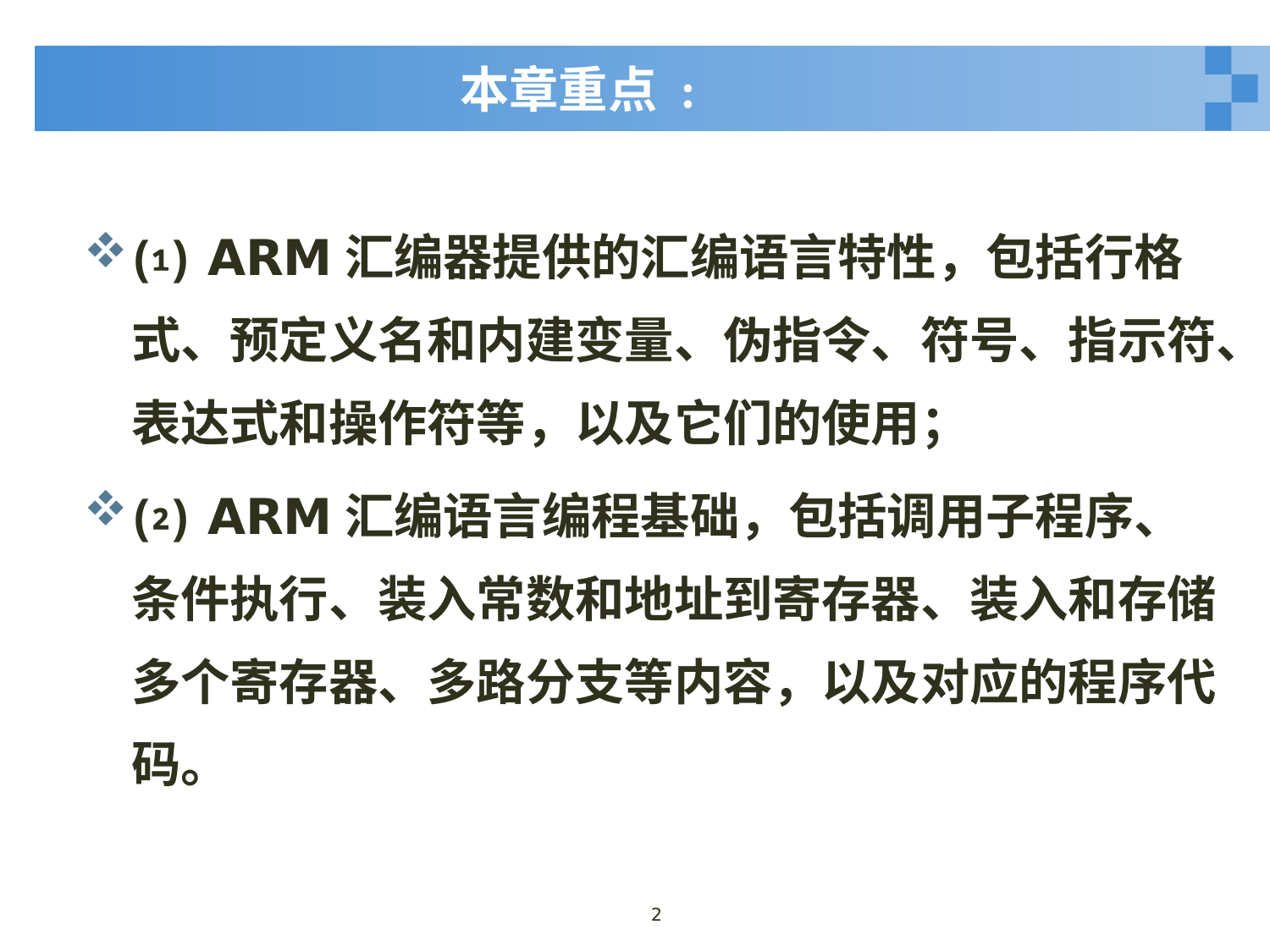

# 本章重点 :
⑴ ARM汇编器提供的汇编语言特性，包括行格式、预定义名和内建变量、伪指令、符号、指示符、表达式和操作符等，以及它们的使用；
⑵ ARM汇编语言编程基础，包括调用子程序、条件执行、装入常数和地址到寄存器、装入和存储多个寄存器、多路分支等内容，以及对应的程序代码。
2